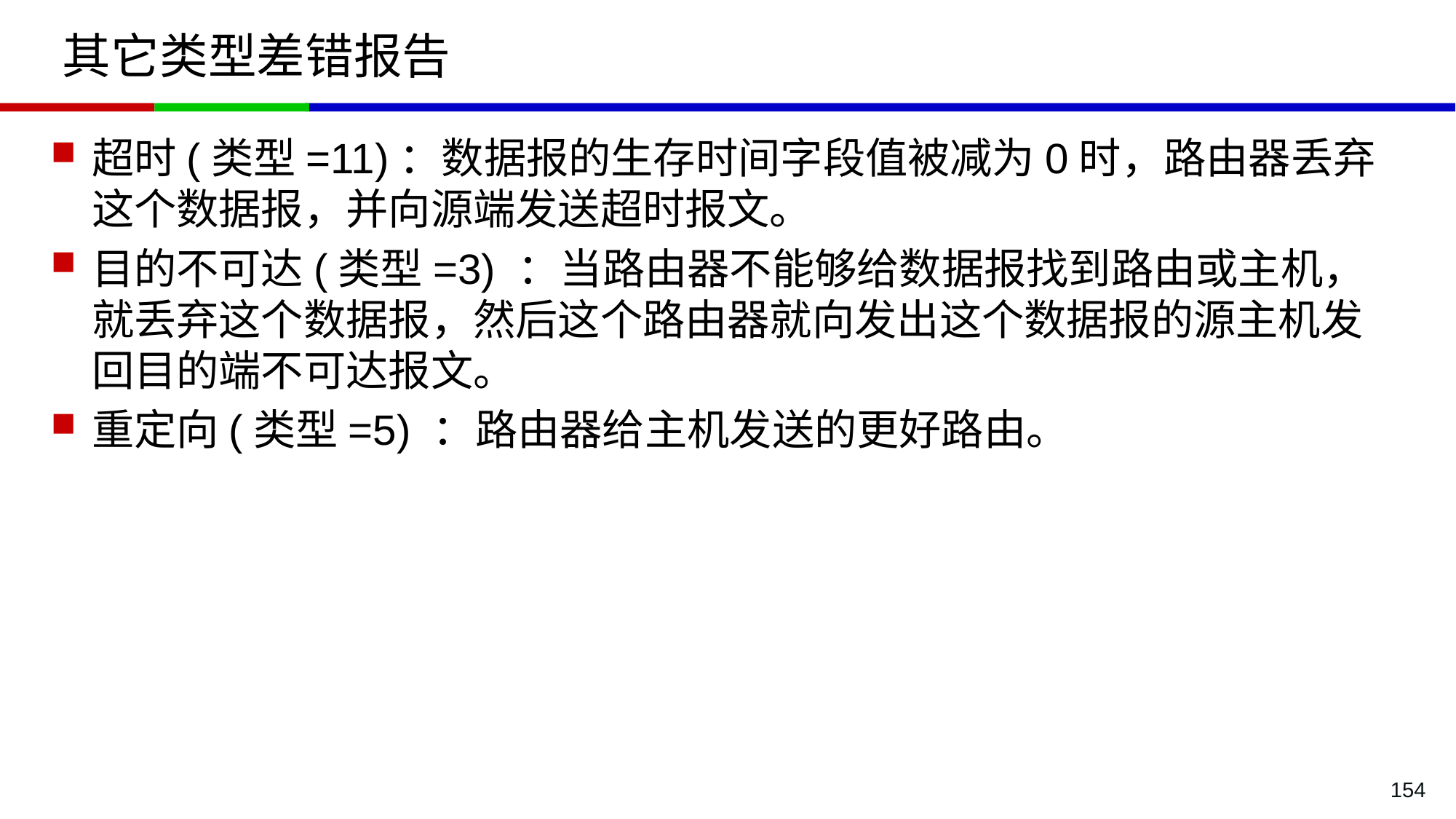

# 其它类型差错报告
超时(类型=11)：数据报的生存时间字段值被减为0时，路由器丢弃这个数据报，并向源端发送超时报文。
目的不可达(类型=3) ：当路由器不能够给数据报找到路由或主机，就丢弃这个数据报，然后这个路由器就向发出这个数据报的源主机发回目的端不可达报文。
重定向(类型=5) ：路由器给主机发送的更好路由。
154